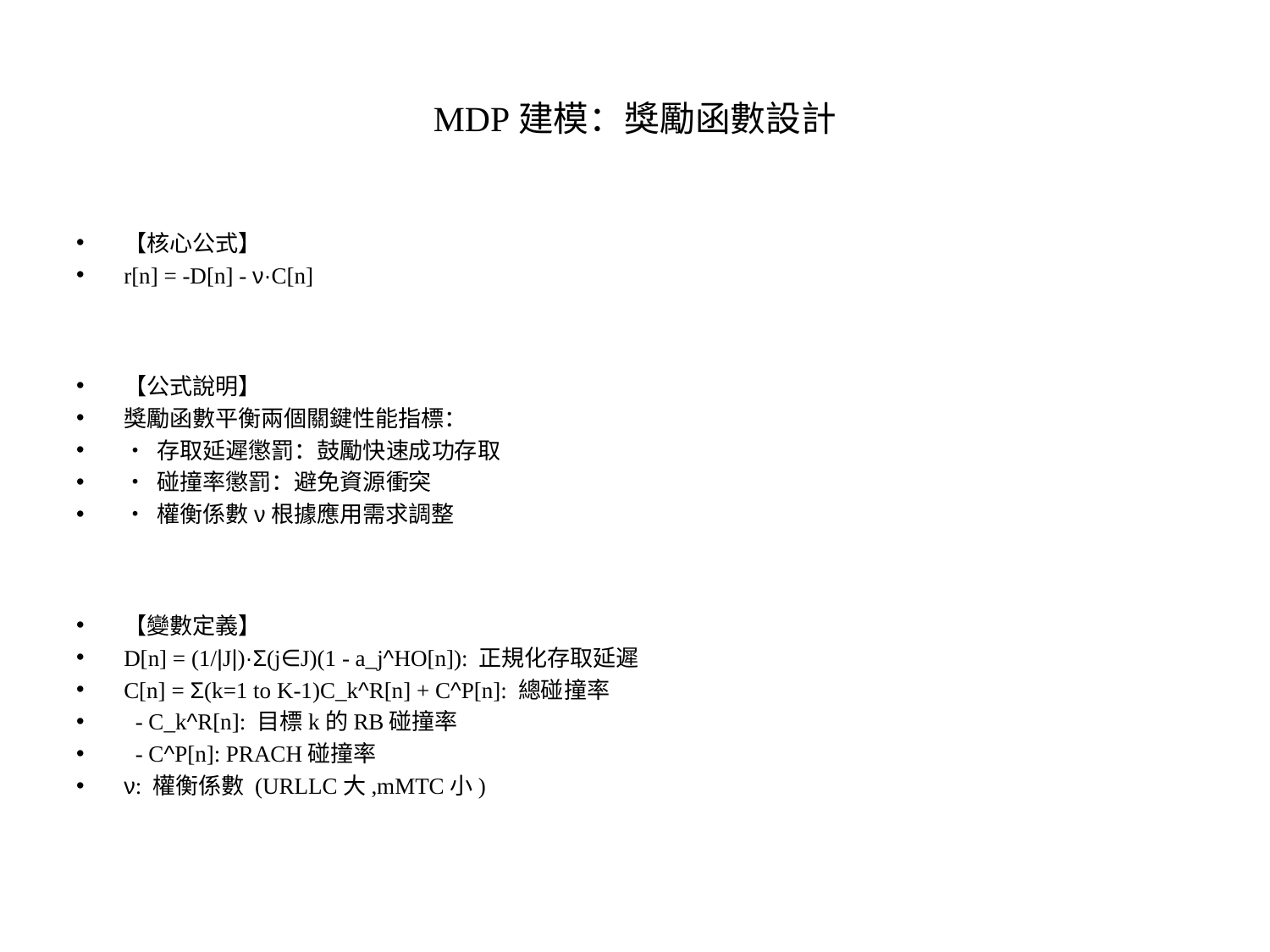

# MDP建模：獎勵函數設計
【核心公式】
r[n] = -D[n] - ν·C[n]

【公式說明】
獎勵函數平衡兩個關鍵性能指標：
• 存取延遲懲罰：鼓勵快速成功存取
• 碰撞率懲罰：避免資源衝突
• 權衡係數ν根據應用需求調整

【變數定義】
D[n] = (1/|J|)·Σ(j∈J)(1 - a_j^HO[n]): 正規化存取延遲
C[n] = Σ(k=1 to K-1)C_k^R[n] + C^P[n]: 總碰撞率
  - C_k^R[n]: 目標k的RB碰撞率
  - C^P[n]: PRACH碰撞率
ν: 權衡係數 (URLLC大,mMTC小)